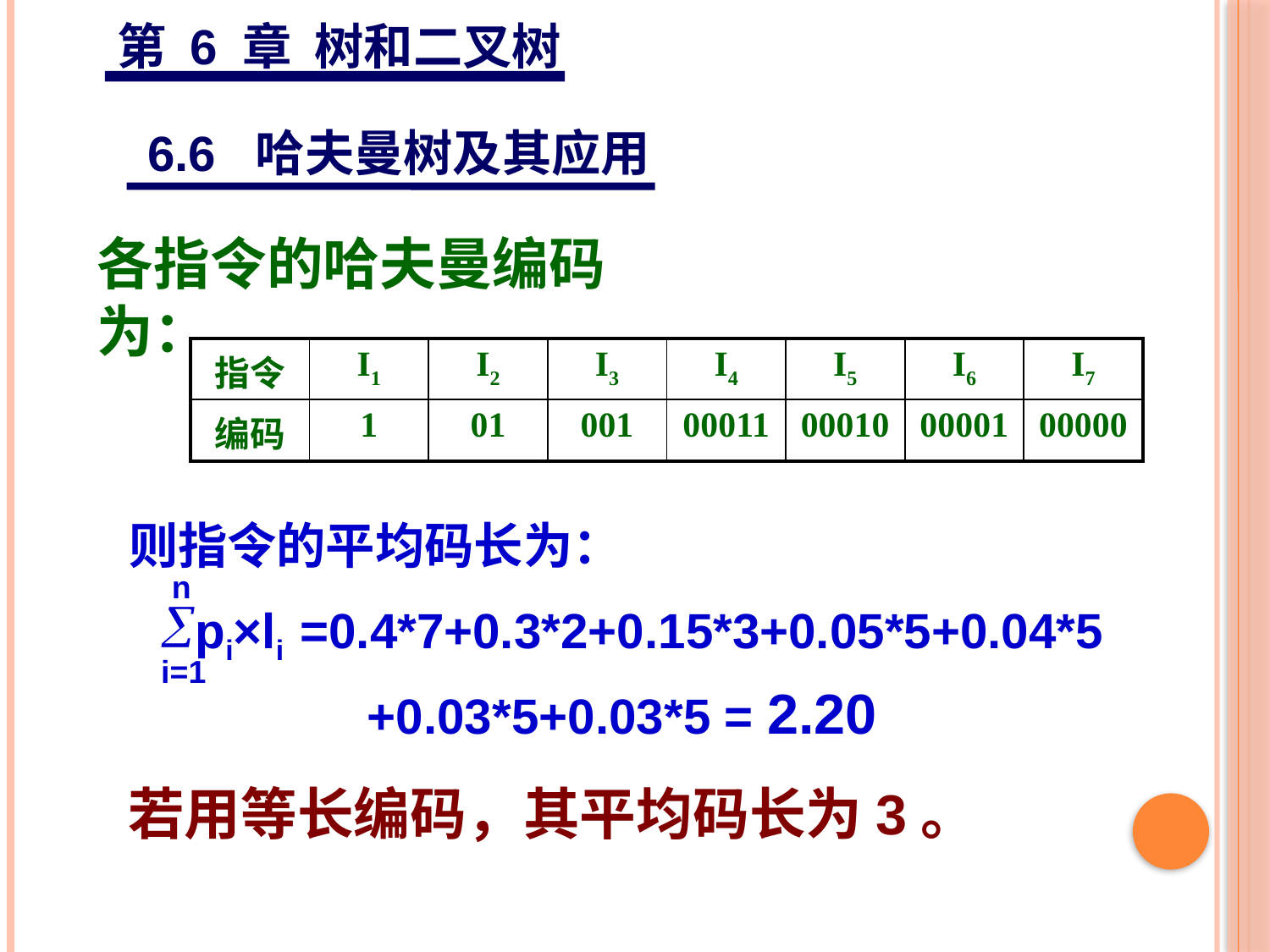

第 6 章  树和二叉树

6.6  哈夫曼树及其应用

各指令的哈夫曼编码为：
| 指令 | I1 | I2 | I3 | I4 | I5 | I6 | I7 |
| --- | --- | --- | --- | --- | --- | --- | --- |
| 编码 | 1 | 01 | 001 | 00011 | 00010 | 00001 | 00000 |
则指令的平均码长为：
n
pi×li  =0.4*7+0.3*2+0.15*3+0.05*5+0.04*5
               +0.03*5+0.03*5 = 2.20
i=1
若用等长编码，其平均码长为3。